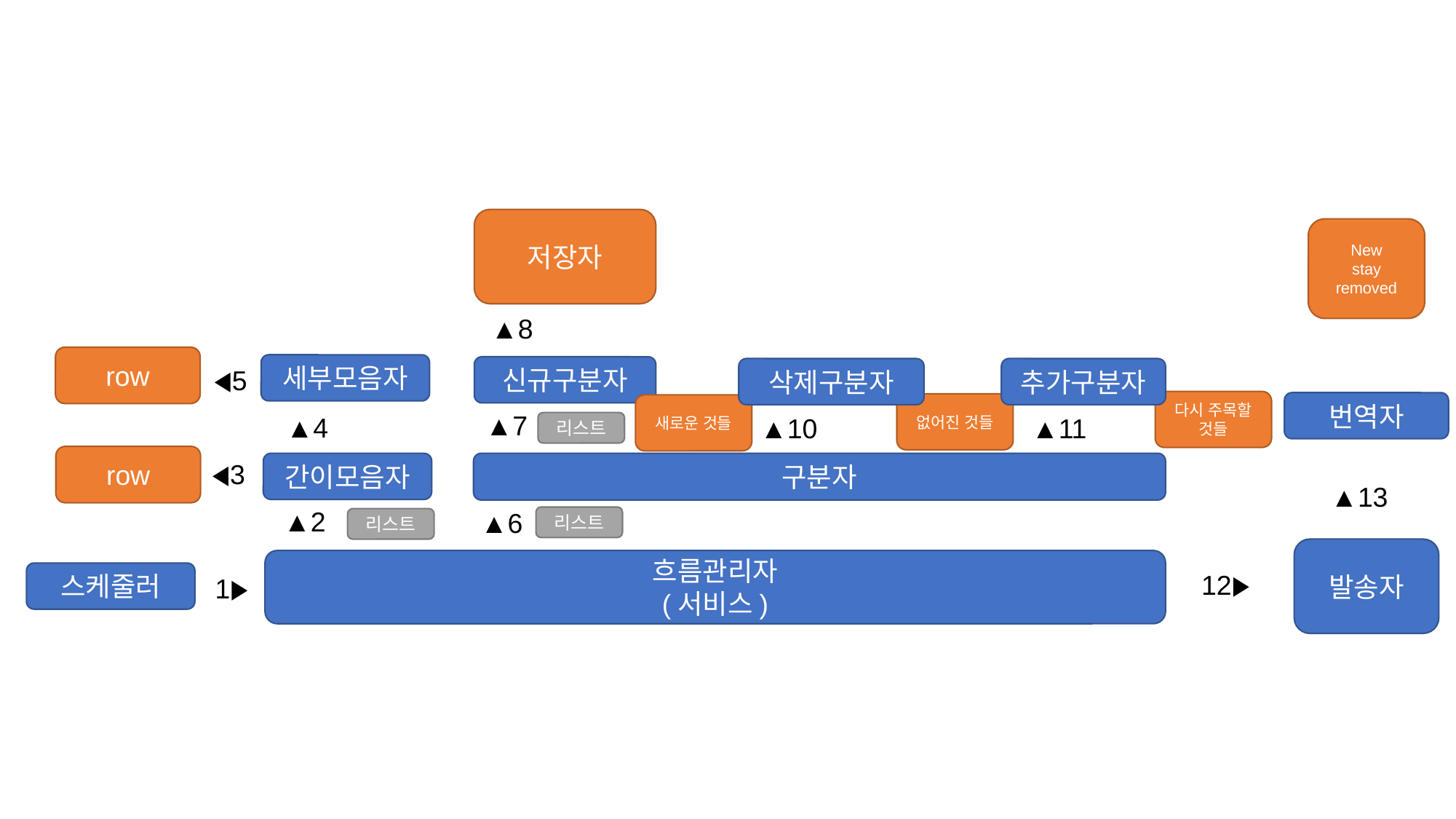

저장자
New
stay
removed
▲8
row
세부모음자
신규구분자
◀5
삭제구분자
추가구분자
다시 주목할 것들
번역자
없어진 것들
새로운 것들
▲7
▲4
▲10
▲11
리스트
row
◀3
간이모음자
구분자
▲13
▲2
▲6
리스트
리스트
발송자
흐름관리자
(서비스)
12▶
스케줄러
1▶